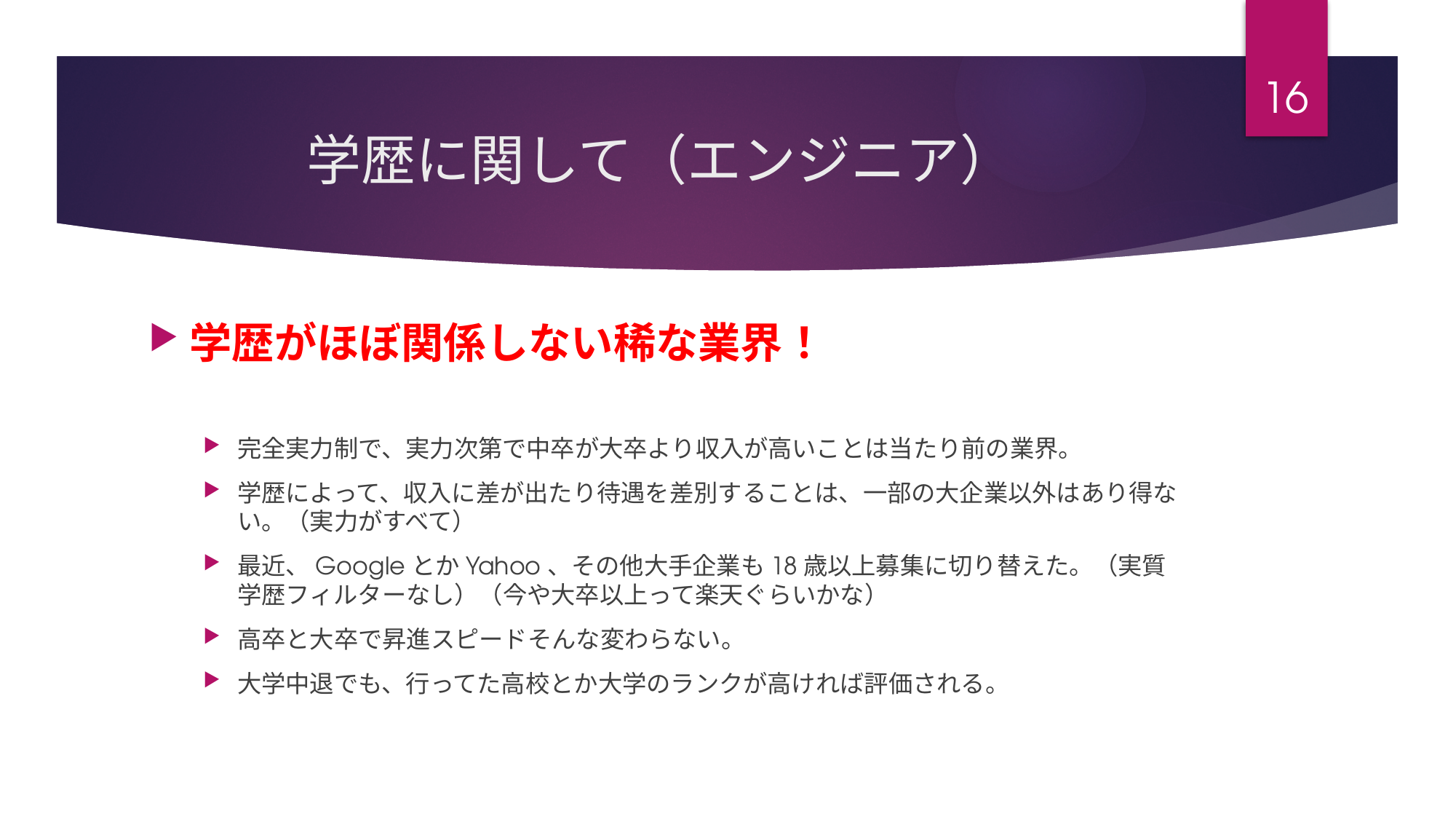

16
# 学歴に関して（エンジニア）
学歴がほぼ関係しない稀な業界！
完全実力制で、実力次第で中卒が大卒より収入が高いことは当たり前の業界。
学歴によって、収入に差が出たり待遇を差別することは、一部の大企業以外はあり得ない。（実力がすべて）
最近、GoogleとかYahoo、その他大手企業も18歳以上募集に切り替えた。（実質学歴フィルターなし）（今や大卒以上って楽天ぐらいかな）
高卒と大卒で昇進スピードそんな変わらない。
大学中退でも、行ってた高校とか大学のランクが高ければ評価される。